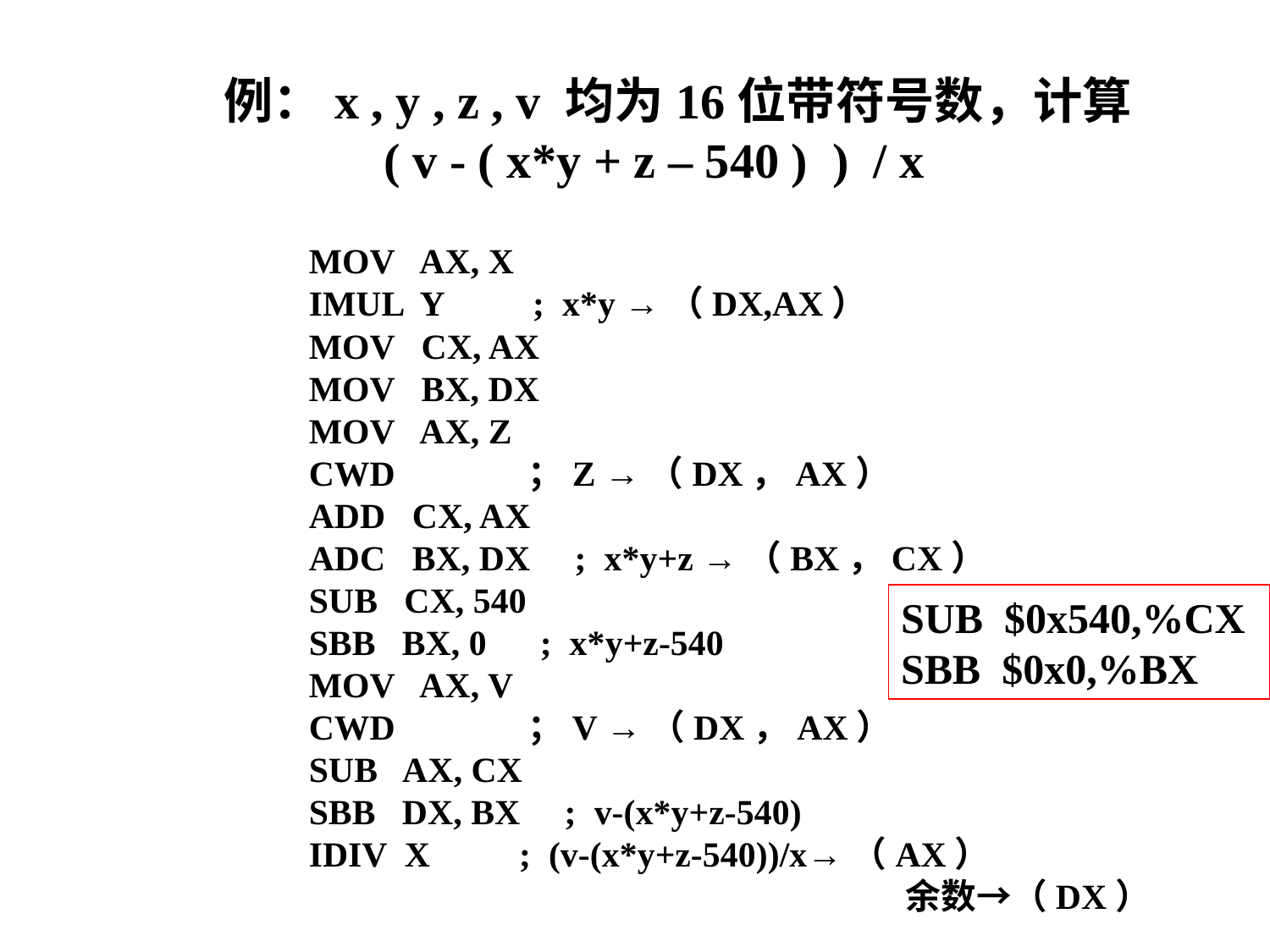

例：x , y , z , v 均为16位带符号数，计算
             ( v - ( x*y + z – 540 )  )  / x
MOV   AX, X
IMUL  Y          ;  x*y →（DX,AX）
MOV   CX, AX
MOV   BX, DX
MOV   AX, Z
CWD              ；Z →（DX，AX）
ADD   CX, AX
ADC   BX, DX     ;  x*y+z →（BX，CX）
SUB   CX, 540
SBB   BX, 0      ;  x*y+z-540
MOV   AX, V
CWD              ；V →（DX，AX）
SUB   AX, CX
SBB   DX, BX     ;  v-(x*y+z-540)
IDIV  X          ;  (v-(x*y+z-540))/x→（AX）
				          余数→（DX）
SUB  $0x540,%CX
SBB  $0x0,%BX